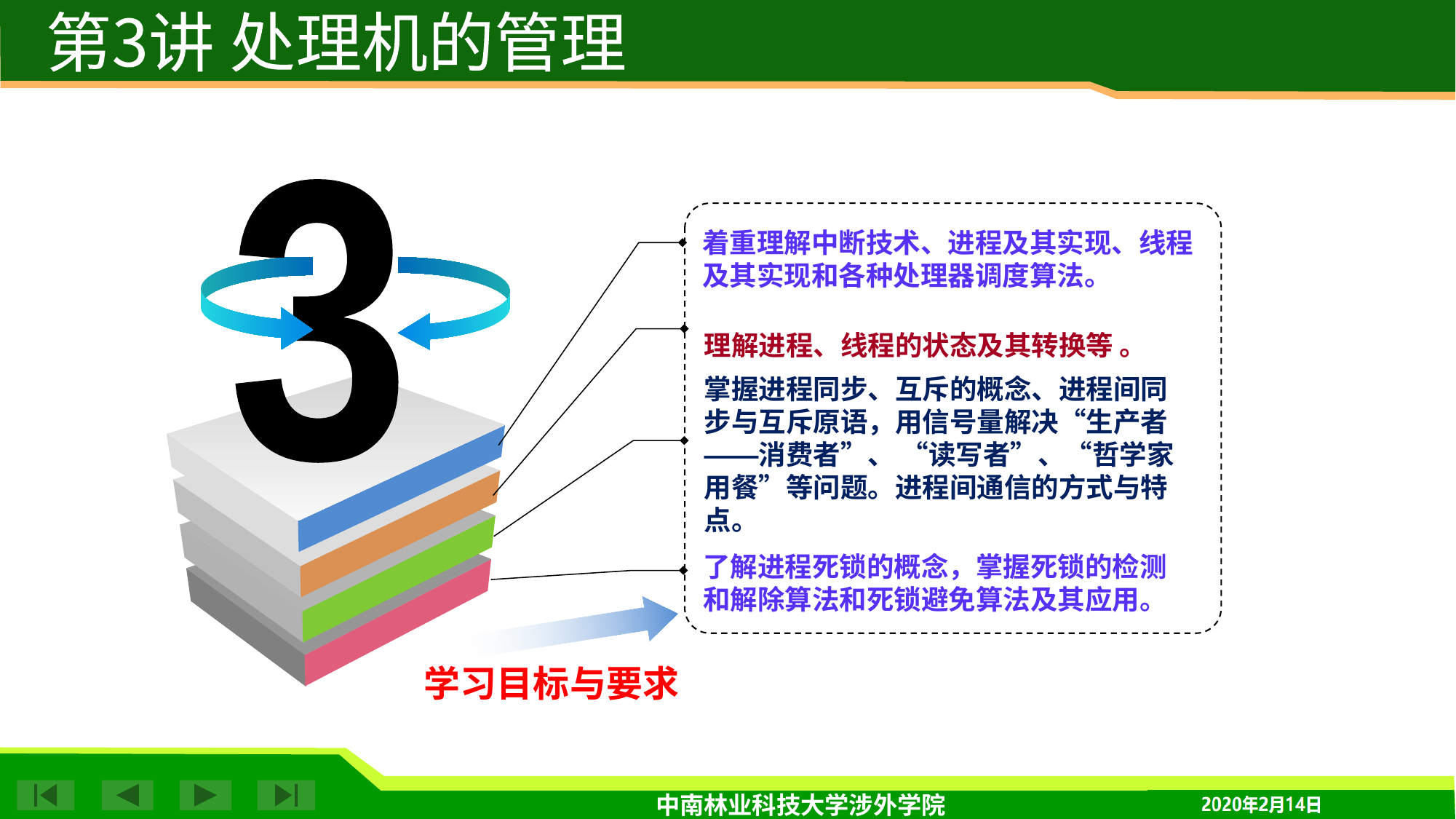

第3讲 处理机的管理
3

着重理解中断技术、进程及其实现、线程及其实现和各种处理器调度算法。

理解进程、线程的状态及其转换等 。

掌握进程同步、互斥的概念、进程间同步与互斥原语，用信号量解决“生产者——消费者”、 “读写者”、“哲学家用餐”等问题。进程间通信的方式与特点。

了解进程死锁的概念，掌握死锁的检测和解除算法和死锁避免算法及其应用。
学习目标与要求